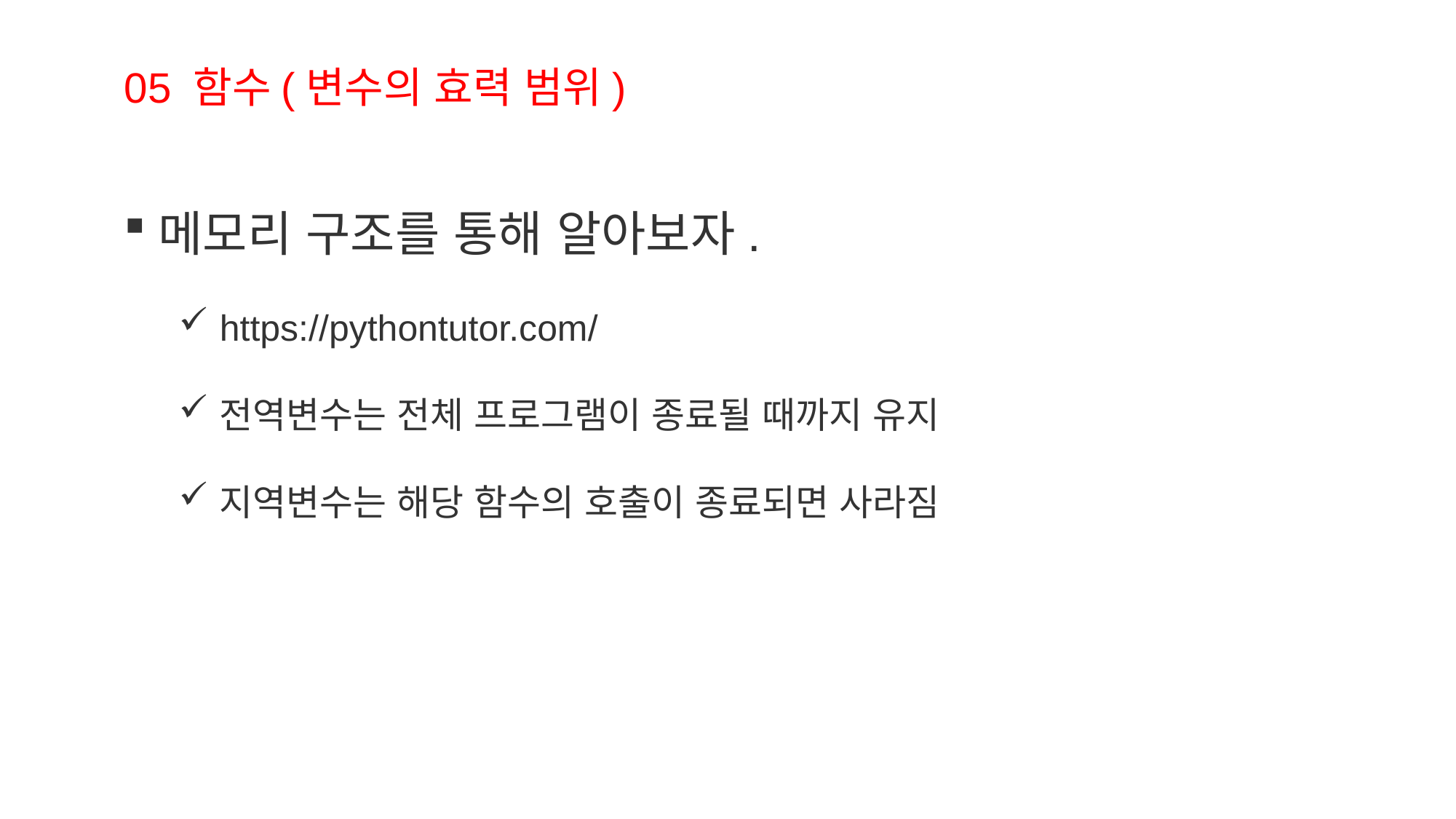

05 함수(변수의 효력 범위)
메모리 구조를 통해 알아보자.
https://pythontutor.com/
전역변수는 전체 프로그램이 종료될 때까지 유지
지역변수는 해당 함수의 호출이 종료되면 사라짐